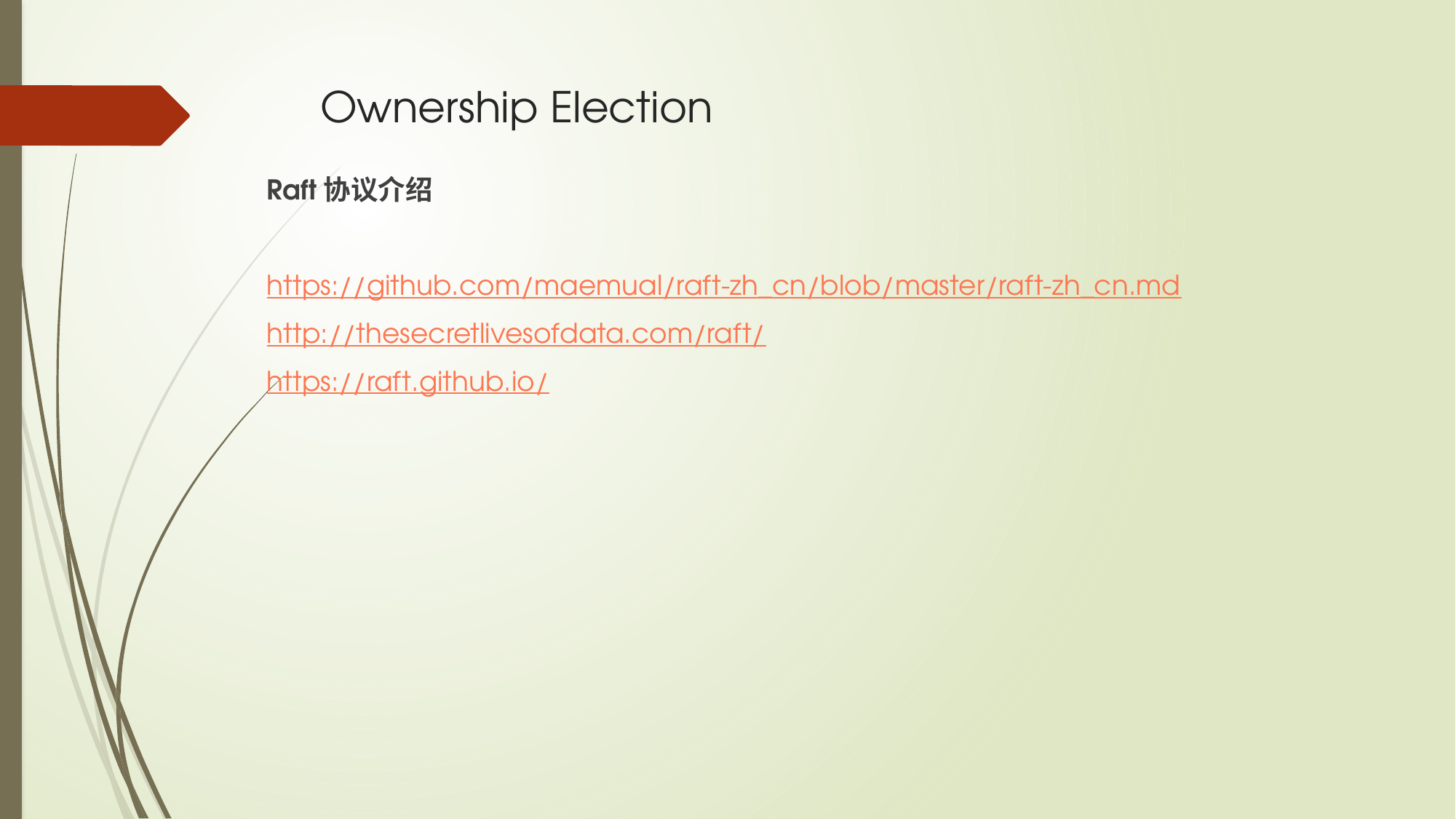

# Ownership Election
Raft协议介绍

https://github.com/maemual/raft-zh_cn/blob/master/raft-zh_cn.md
http://thesecretlivesofdata.com/raft/
https://raft.github.io/